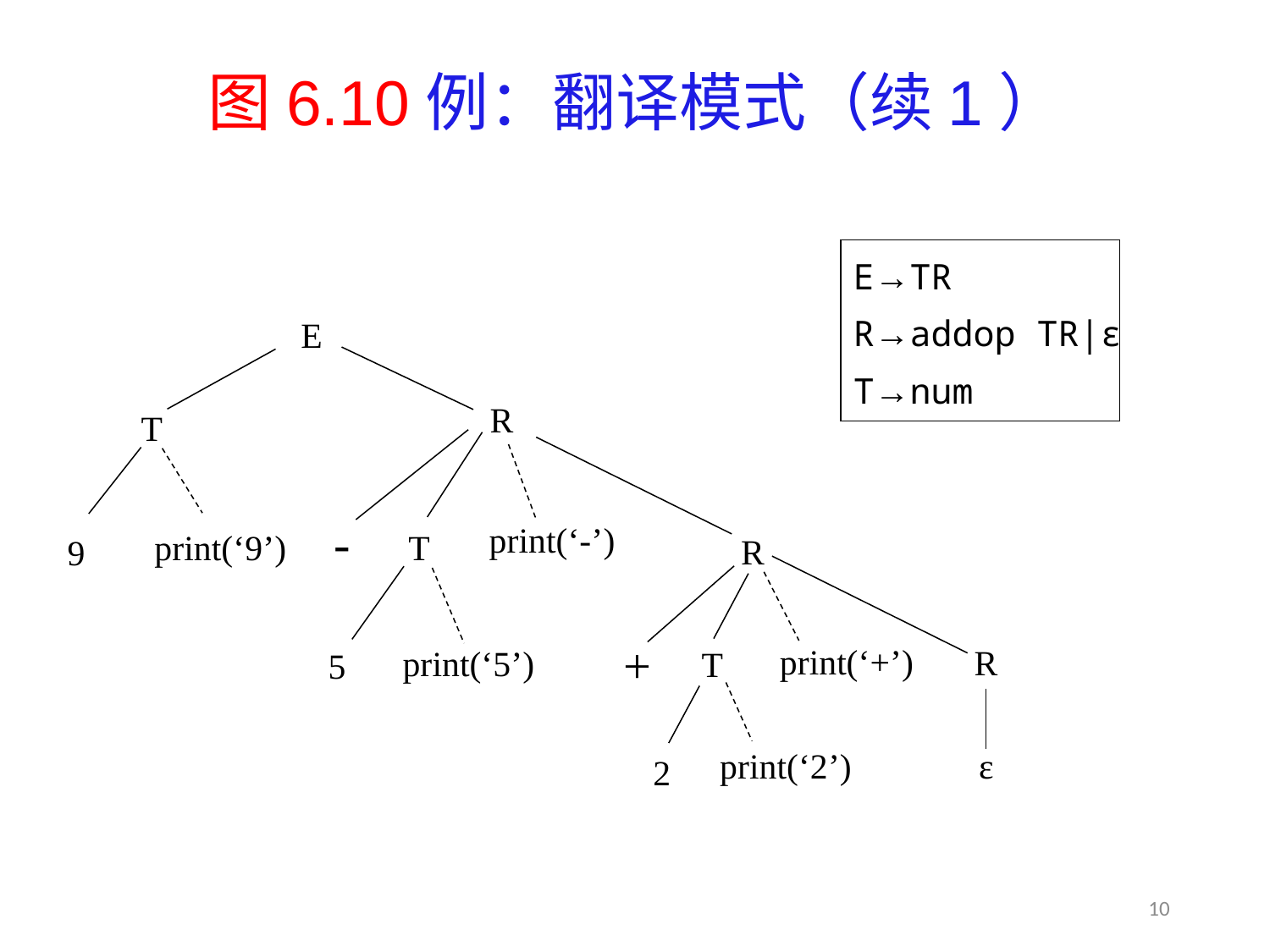

# 图6.10例：翻译模式（续1）
E→TR
R→addop TR|ε
T→num
E

R
T

-
print(‘-’)
print(‘9’)
T
R
9

print(‘+’)
+
R
print(‘5’)
T
5

print(‘2’)
ε
2
10